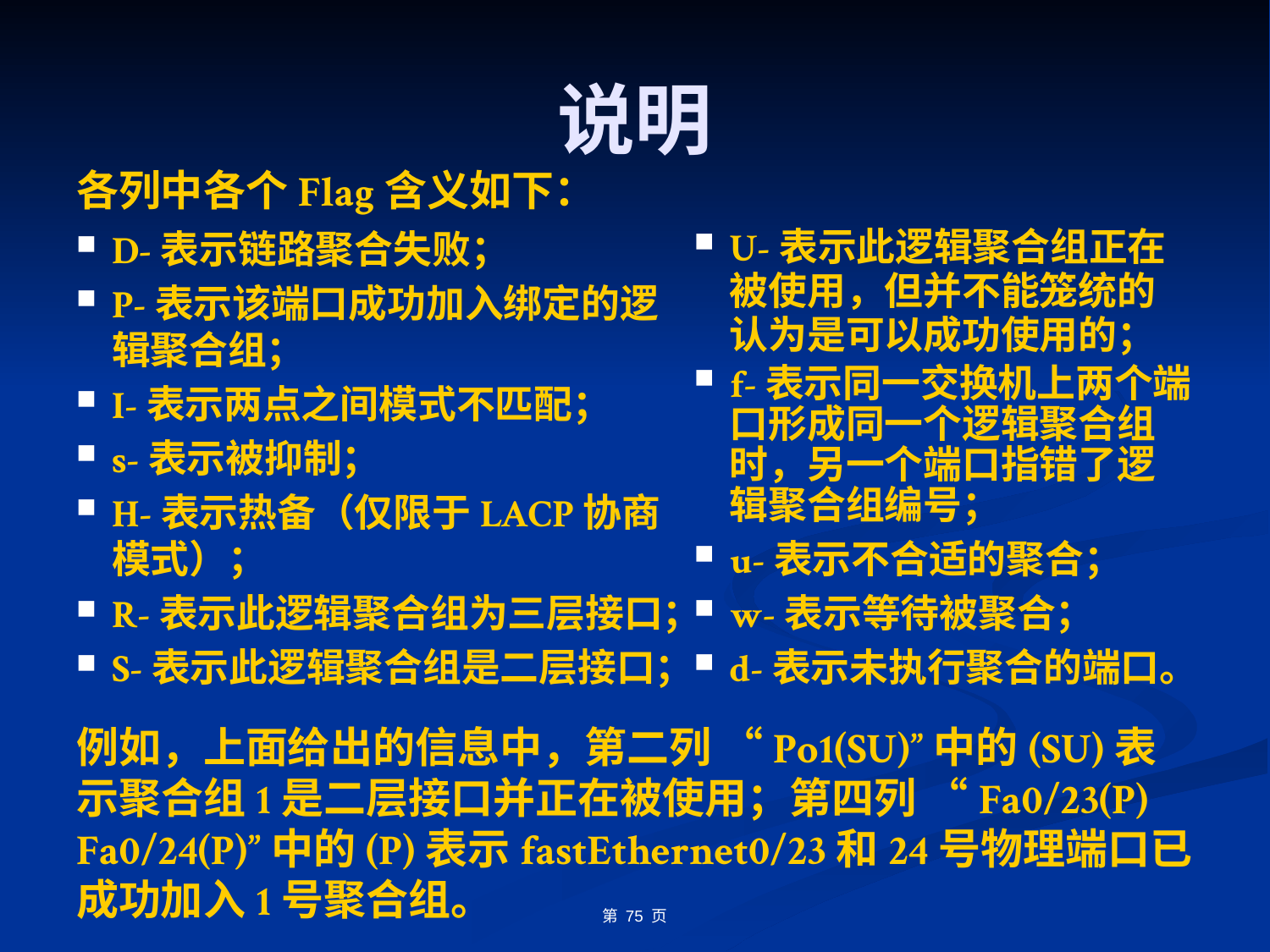

# 说明
各列中各个Flag含义如下：
D-表示链路聚合失败；
P-表示该端口成功加入绑定的逻辑聚合组；
I-表示两点之间模式不匹配；
s-表示被抑制；
H-表示热备（仅限于LACP协商模式）；
R-表示此逻辑聚合组为三层接口；
S-表示此逻辑聚合组是二层接口；

U-表示此逻辑聚合组正在被使用，但并不能笼统的认为是可以成功使用的；
f-表示同一交换机上两个端口形成同一个逻辑聚合组时，另一个端口指错了逻辑聚合组编号；
u-表示不合适的聚合；
w-表示等待被聚合；
d-表示未执行聚合的端口。

例如，上面给出的信息中，第二列 “Po1(SU)”中的(SU)表示聚合组1是二层接口并正在被使用；第四列 “Fa0/23(P) Fa0/24(P)”中的(P)表示fastEthernet0/23和24号物理端口已成功加入1号聚合组。
第 75 页